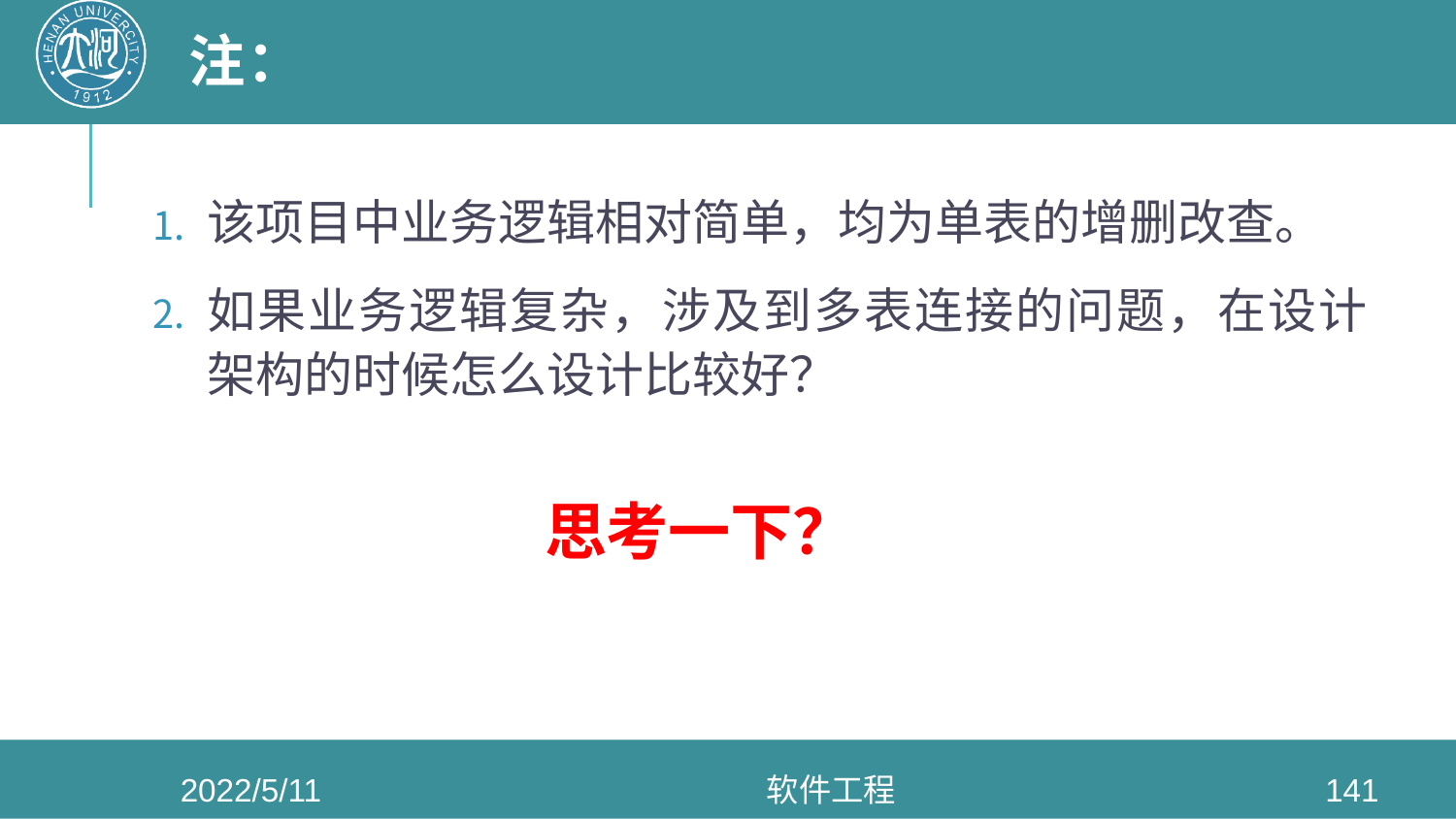

# 注：
该项目中业务逻辑相对简单，均为单表的增删改查。
如果业务逻辑复杂，涉及到多表连接的问题，在设计架构的时候怎么设计比较好？
思考一下？
2022/5/11
软件工程
141